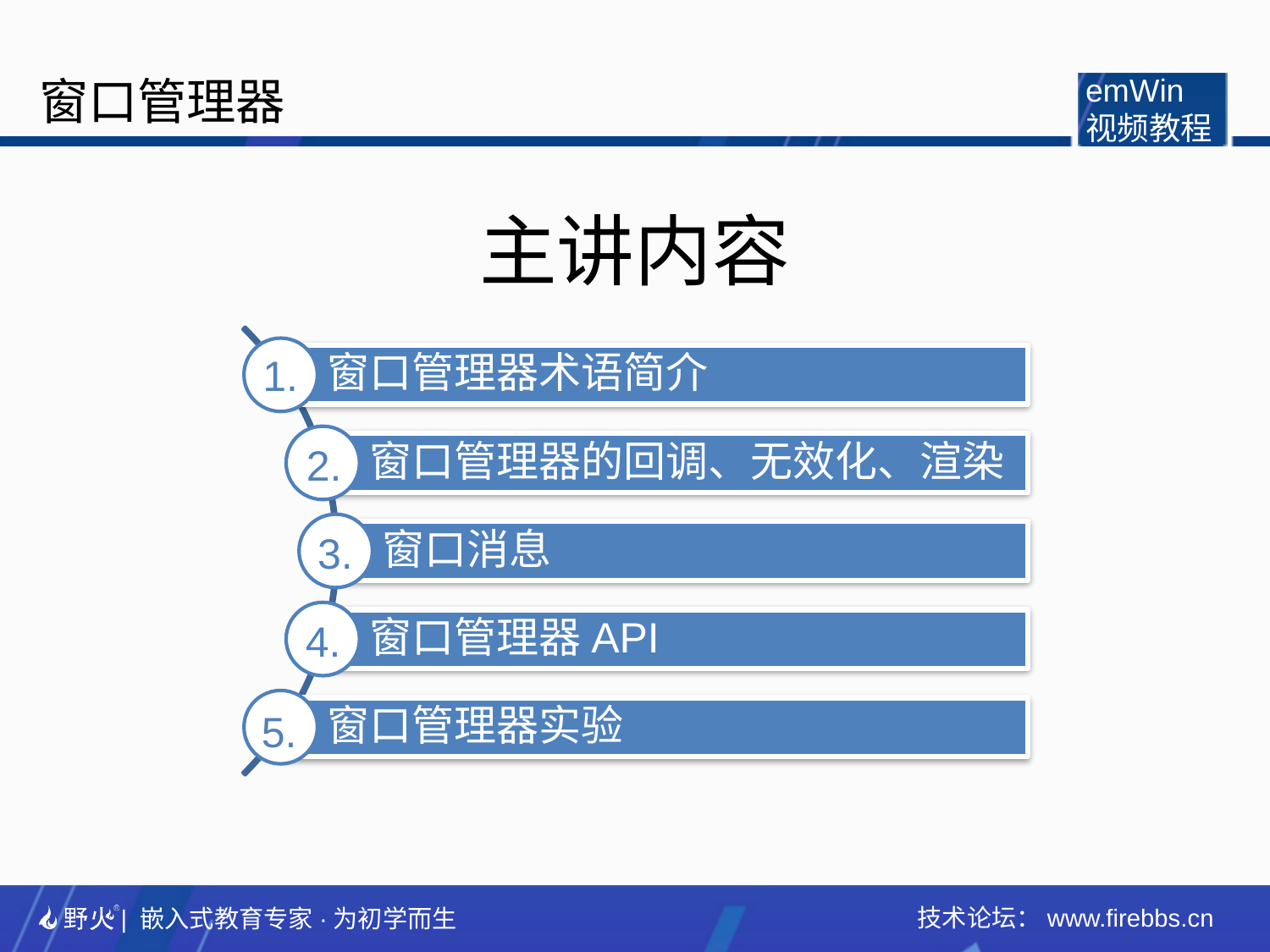

窗口管理器
emWin
视频教程
主讲内容
窗口管理器术语简介
窗口管理器的回调、无效化、渲染
窗口消息
窗口管理器API
窗口管理器实验
1.
2.
3.
4.
5.